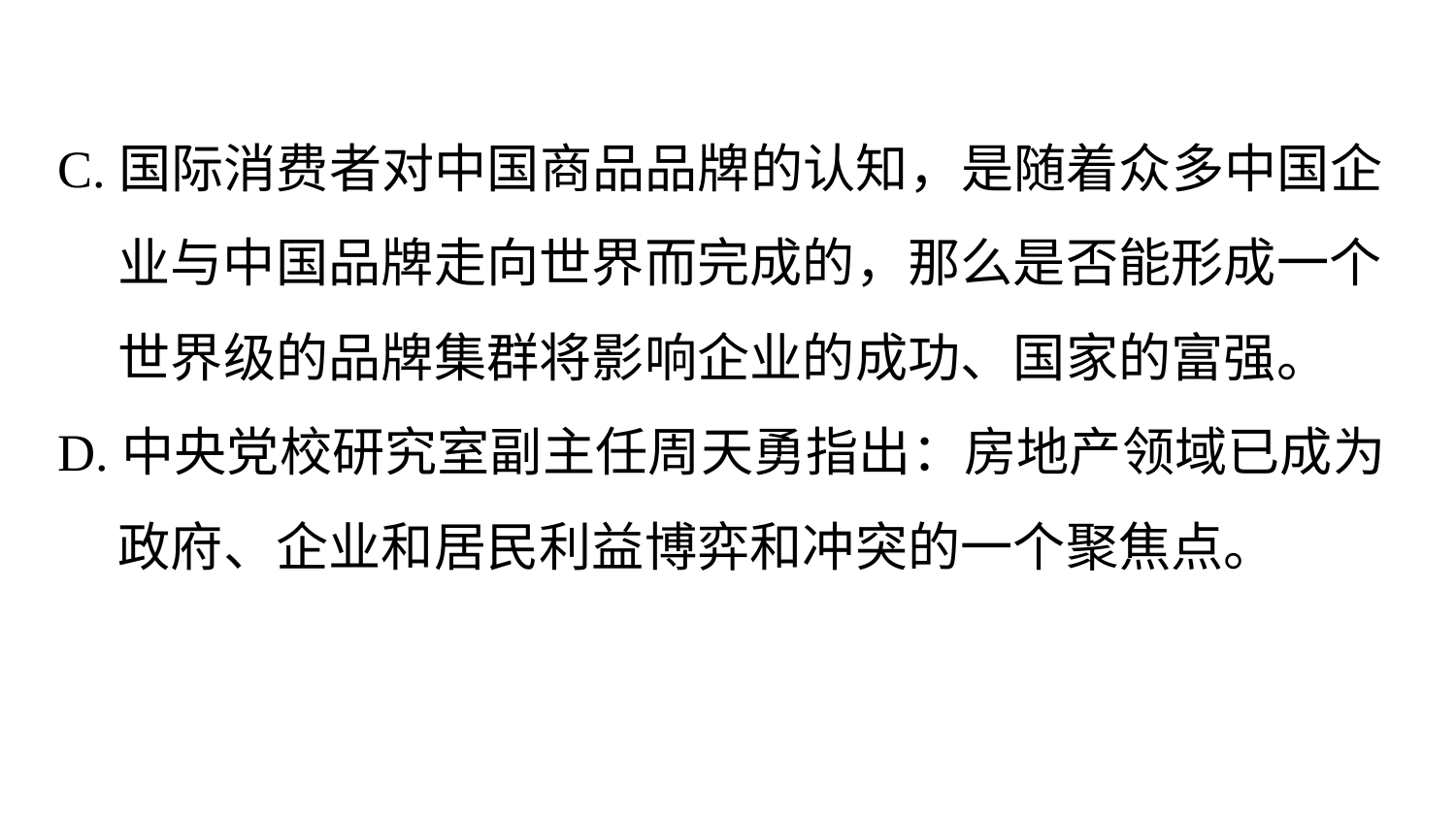

C.国际消费者对中国商品品牌的认知，是随着众多中国企
    业与中国品牌走向世界而完成的，那么是否能形成一个
    世界级的品牌集群将影响企业的成功、国家的富强。
D.中央党校研究室副主任周天勇指出：房地产领域已成为
    政府、企业和居民利益博弈和冲突的一个聚焦点。